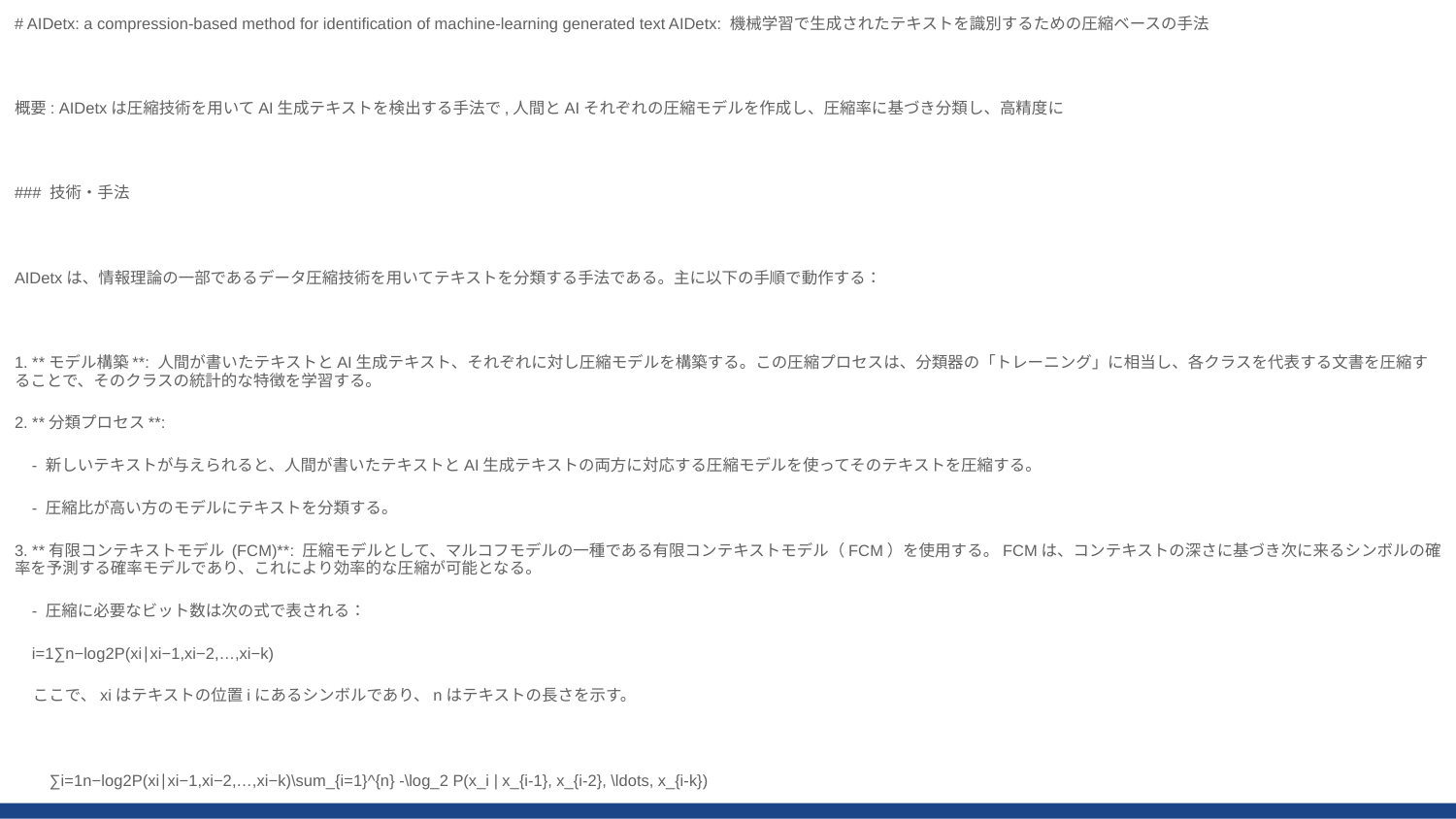

# AIDetx: a compression-based method for identification of machine-learning generated text AIDetx: 機械学習で生成されたテキストを識別するための圧縮ベースの手法

概要: AIDetxは圧縮技術を用いてAI生成テキストを検出する手法で,人間とAIそれぞれの圧縮モデルを作成し、圧縮率に基づき分類し、高精度に

### 技術・手法

AIDetxは、情報理論の一部であるデータ圧縮技術を用いてテキストを分類する手法である。主に以下の手順で動作する：

1. **モデル構築**: 人間が書いたテキストとAI生成テキスト、それぞれに対し圧縮モデルを構築する。この圧縮プロセスは、分類器の「トレーニング」に相当し、各クラスを代表する文書を圧縮することで、そのクラスの統計的な特徴を学習する。
2. **分類プロセス**:
    - 新しいテキストが与えられると、人間が書いたテキストとAI生成テキストの両方に対応する圧縮モデルを使ってそのテキストを圧縮する。
    - 圧縮比が高い方のモデルにテキストを分類する。
3. **有限コンテキストモデル (FCM)**: 圧縮モデルとして、マルコフモデルの一種である有限コンテキストモデル（FCM）を使用する。FCMは、コンテキストの深さに基づき次に来るシンボルの確率を予測する確率モデルであり、これにより効率的な圧縮が可能となる。
    - 圧縮に必要なビット数は次の式で表される：
    i=1∑n​−log2​P(xi​∣xi−1​,xi−2​,…,xi−k​)
    ここで、xi​はテキストの位置iにあるシンボルであり、nはテキストの長さを示す。

        ∑i=1n−log⁡2P(xi∣xi−1,xi−2,…,xi−k)\sum_{i=1}^{n} -\log_2 P(x_i | x_{i-1}, x_{i-2}, \ldots, x_{i-k})

        xix_i

        ii

        nn

4. **ハイパーパラメータの最適化**: FCMには、次のような3つの主要なパラメータがある：
    - kkk（コンテキストの深さ）
    - α\alphaα（スムージングファクタ）
    - アルファベットセット Σ
    パラメータのチューニングは、グリッドサーチを用いて最適化された。

        Σ\Sigma

5. **実装と評価**: AIDetxはC++とPythonで実装されており、GitHubで公開されている。HC3データセットおよびAI-human-textデータセットを使用して評価され、それぞれ97%と99%の高いF1スコアを達成した。また、BERTなどの大規模モデルと比較して、少ないリソースで同等以上のパフォーマンスを発揮している。